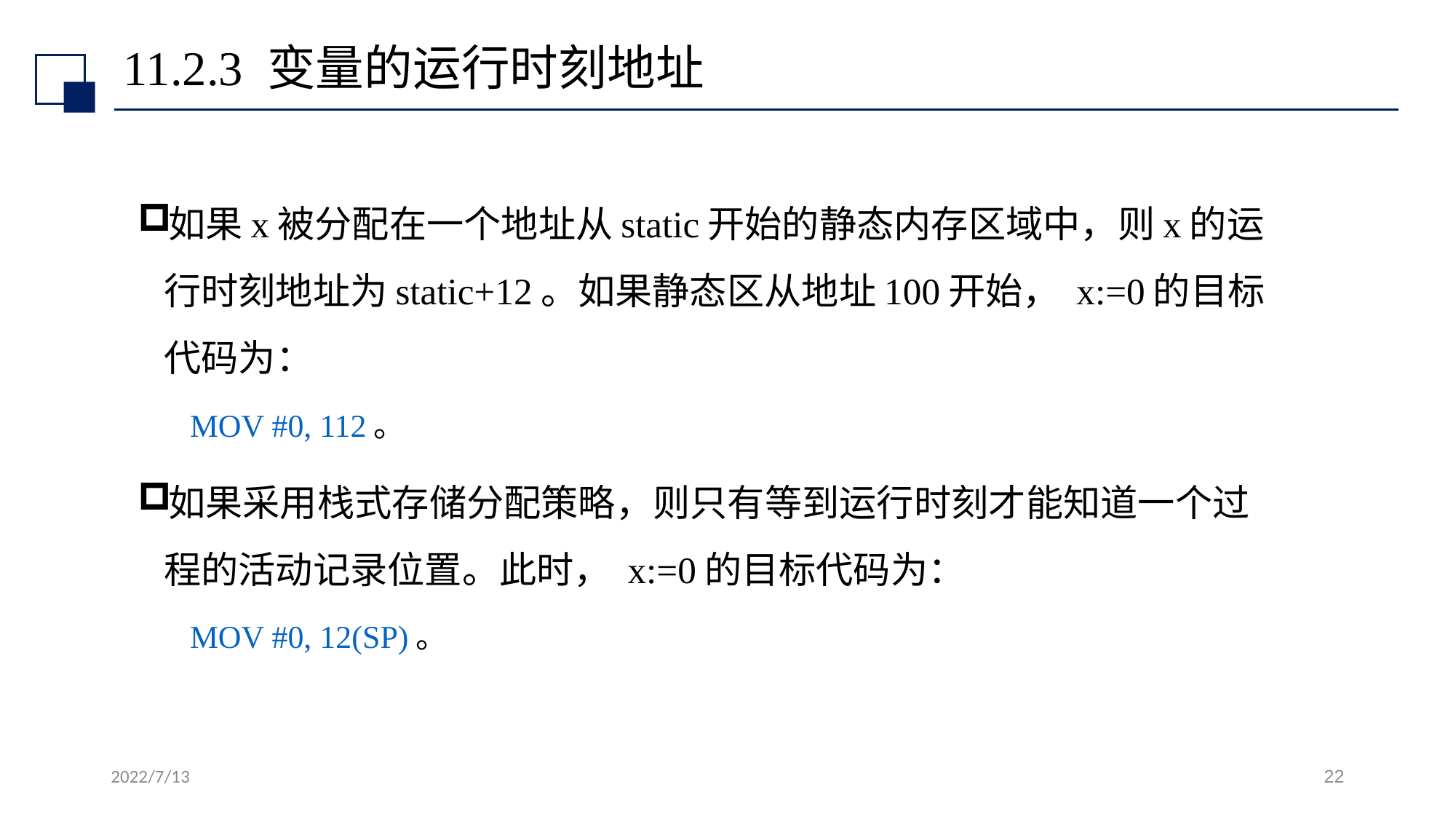

# 11.2.3 变量的运行时刻地址
如果x被分配在一个地址从static开始的静态内存区域中，则x的运行时刻地址为static+12。如果静态区从地址100开始， x:=0的目标代码为：
MOV #0, 112。
如果采用栈式存储分配策略，则只有等到运行时刻才能知道一个过程的活动记录位置。此时， x:=0的目标代码为：
MOV #0, 12(SP)。
2022/7/13
22